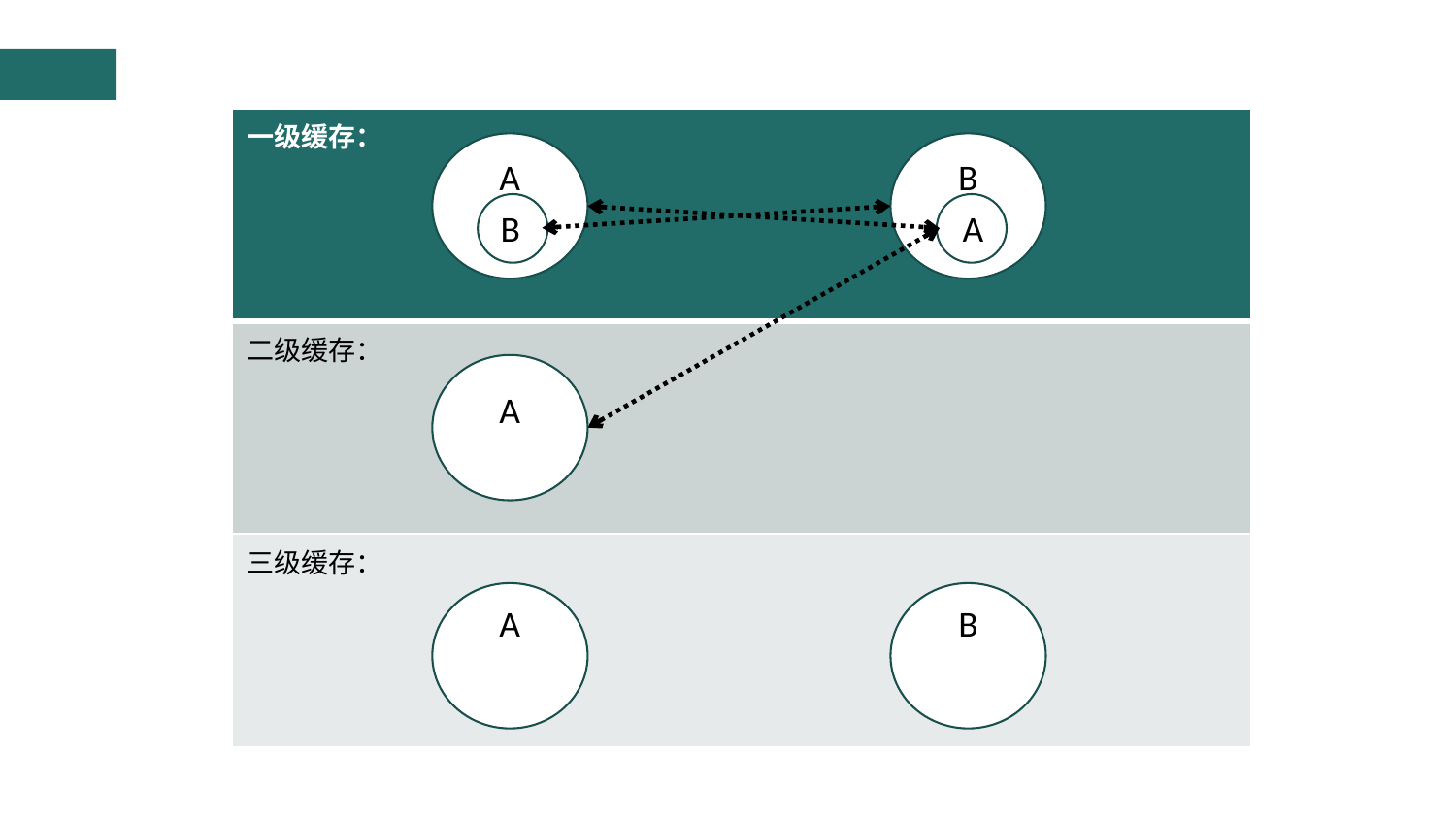

| 一级缓存： |
| --- |
| 二级缓存： |
| 三级缓存： |

A

B

B

A

A

A

B